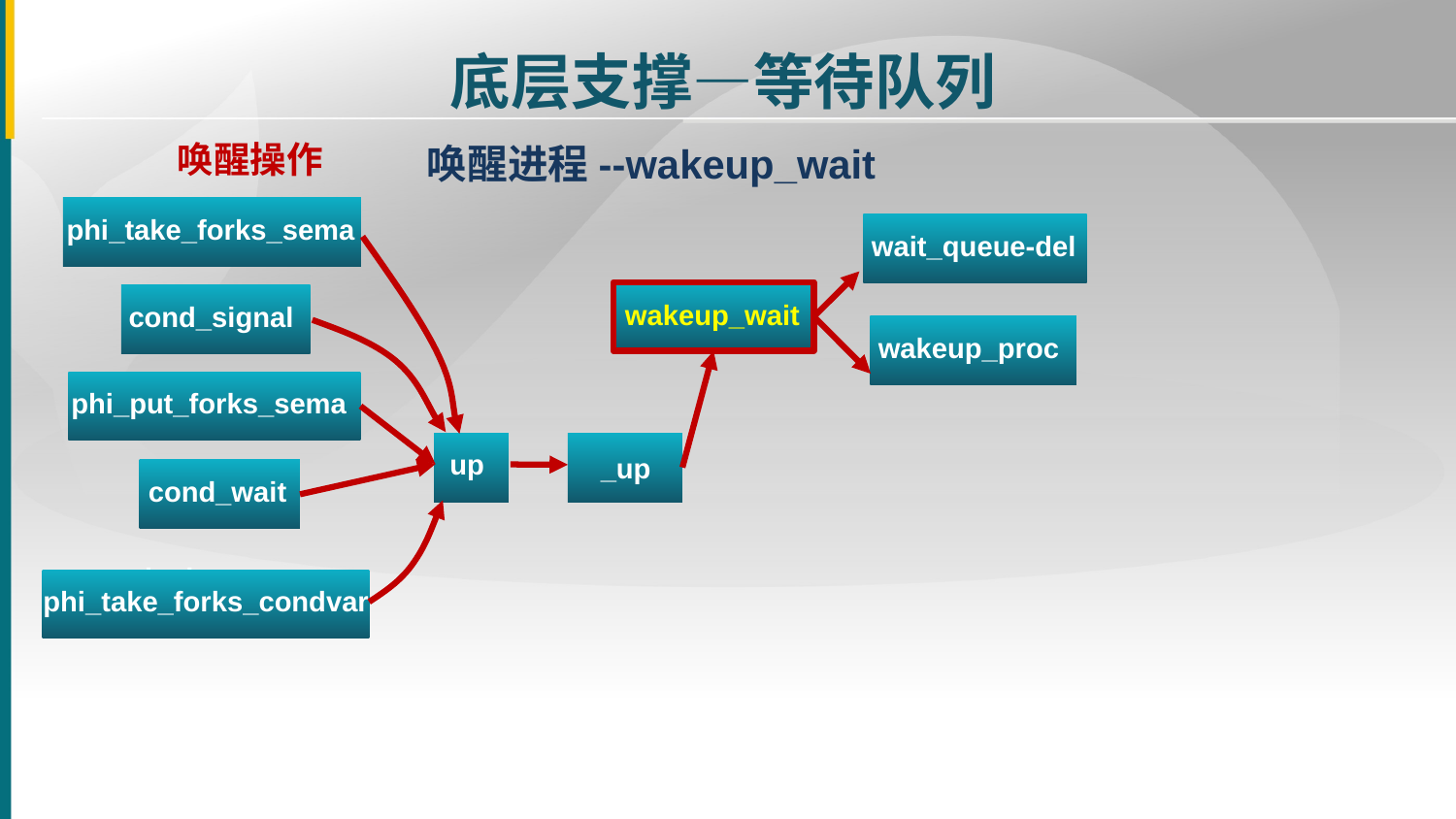

底层支撑—等待队列
唤醒操作
唤醒进程--wakeup_wait

phi_take_forks_sema

wait_queue-del

wakeup_wait
cond_signal

wakeup_proc

phi_put_forks_sema

up
_up

cond_wait

unlock_mm

phi_take_forks_condvar